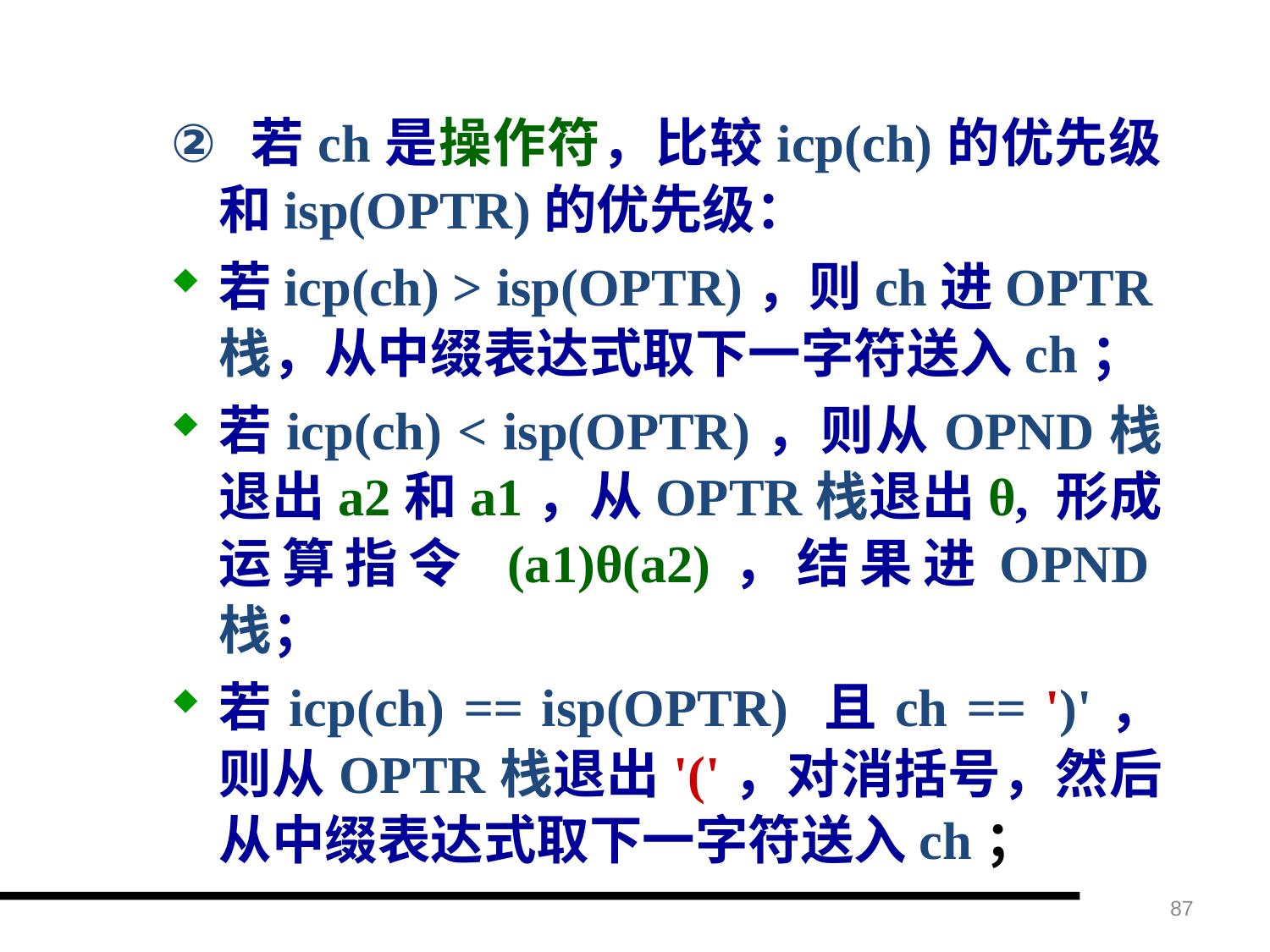

若ch是操作符，比较icp(ch)的优先级和isp(OPTR)的优先级：
若icp(ch) > isp(OPTR)，则ch进OPTR栈，从中缀表达式取下一字符送入ch；
若icp(ch) < isp(OPTR)，则从OPND栈退出a2和a1，从OPTR栈退出θ, 形成运算指令 (a1)θ(a2)，结果进OPND栈；
若icp(ch) == isp(OPTR) 且ch == ')'，则从OPTR栈退出'('，对消括号，然后从中缀表达式取下一字符送入ch；
87